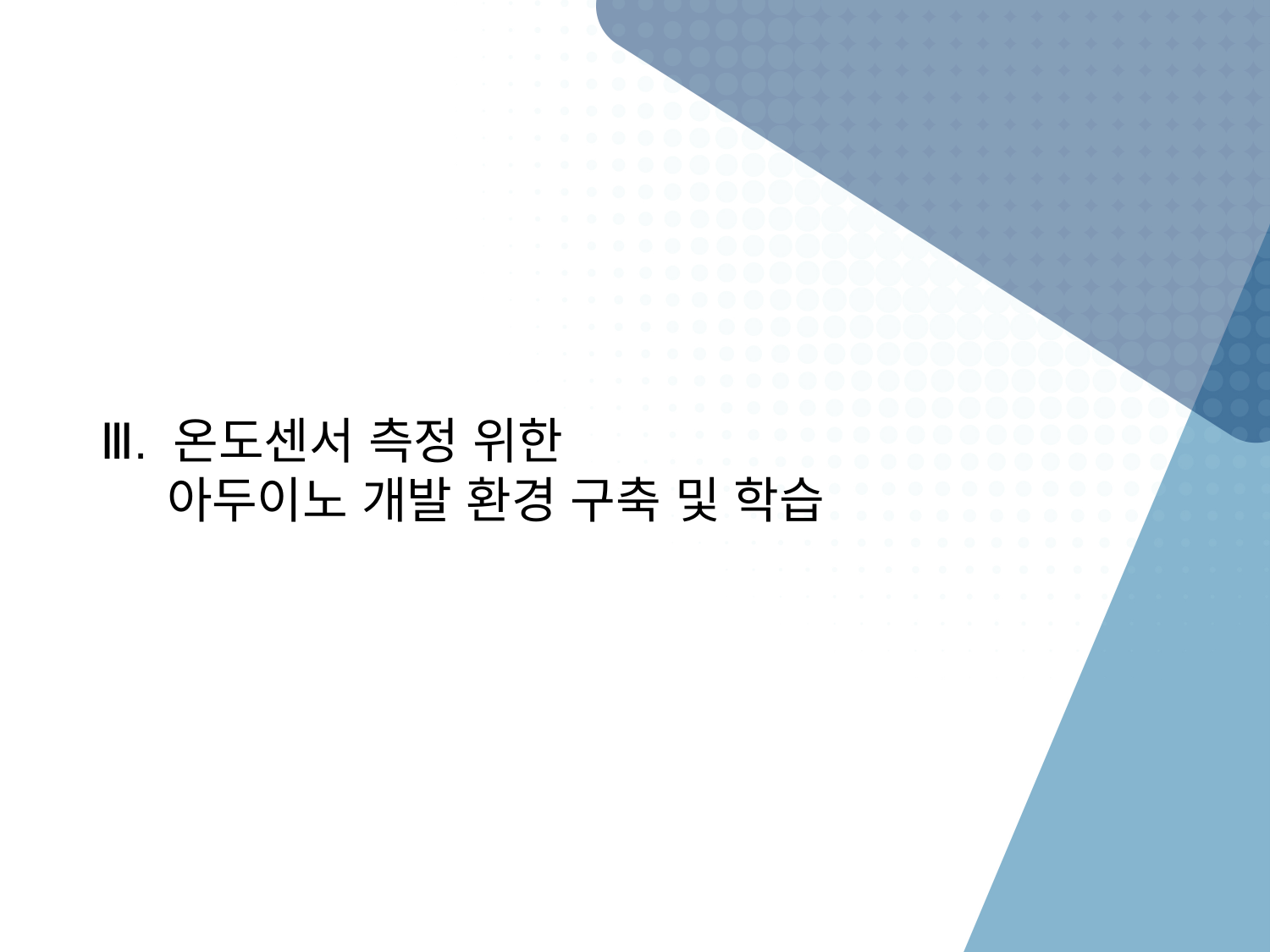

Ⅲ. 온도센서 측정 위한
    아두이노 개발 환경 구축 및 학습